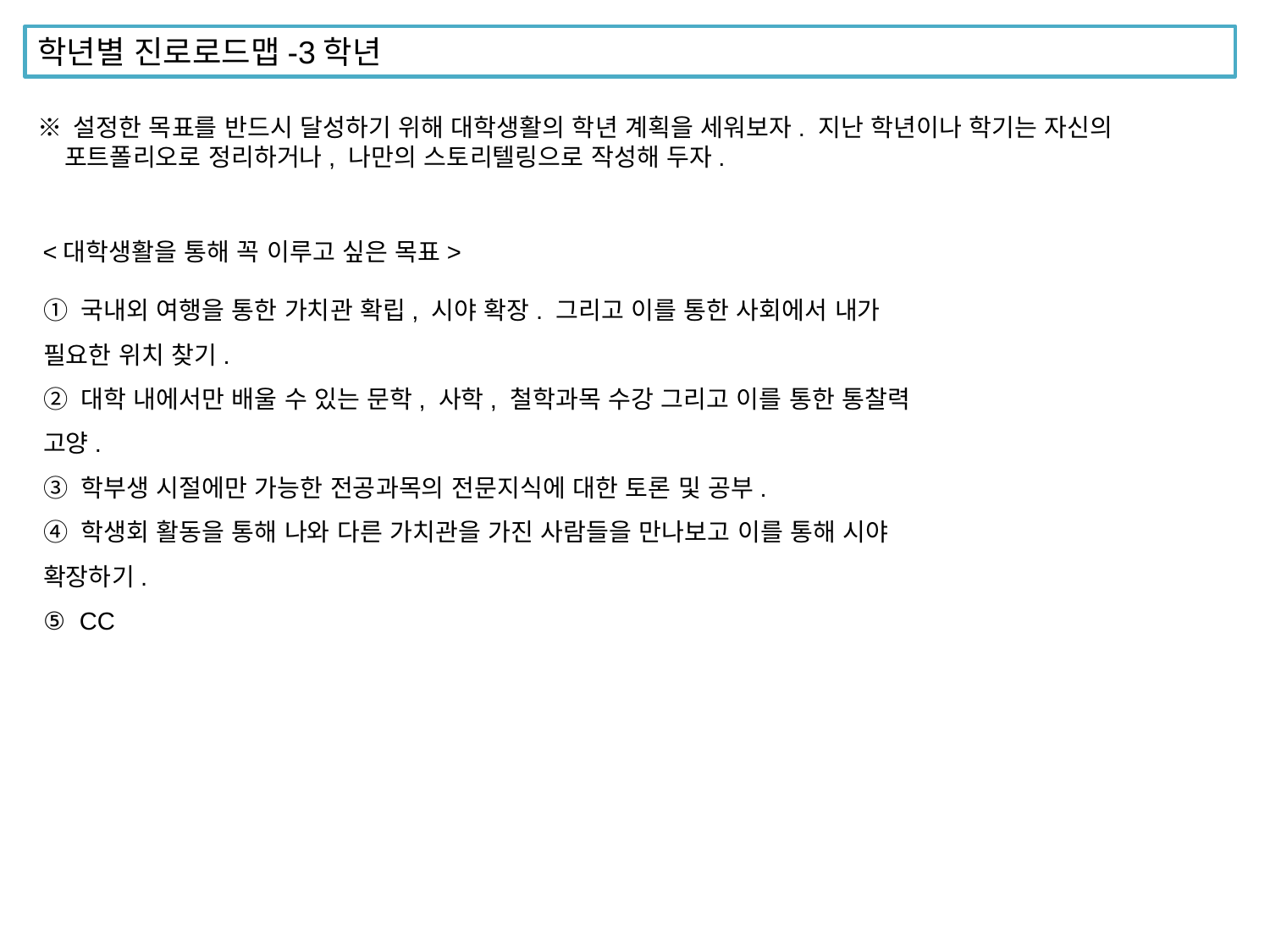

학년별 진로로드맵-3학년
※ 설정한 목표를 반드시 달성하기 위해 대학생활의 학년 계획을 세워보자. 지난 학년이나 학기는 자신의
   포트폴리오로 정리하거나, 나만의 스토리텔링으로 작성해 두자.

<대학생활을 통해 꼭 이루고 싶은 목표>
① 국내외 여행을 통한 가치관 확립, 시야 확장. 그리고 이를 통한 사회에서 내가 필요한 위치 찾기.
② 대학 내에서만 배울 수 있는 문학, 사학, 철학과목 수강 그리고 이를 통한 통찰력 고양.
③ 학부생 시절에만 가능한 전공과목의 전문지식에 대한 토론 및 공부.
④ 학생회 활동을 통해 나와 다른 가치관을 가진 사람들을 만나보고 이를 통해 시야 확장하기.
⑤  CC